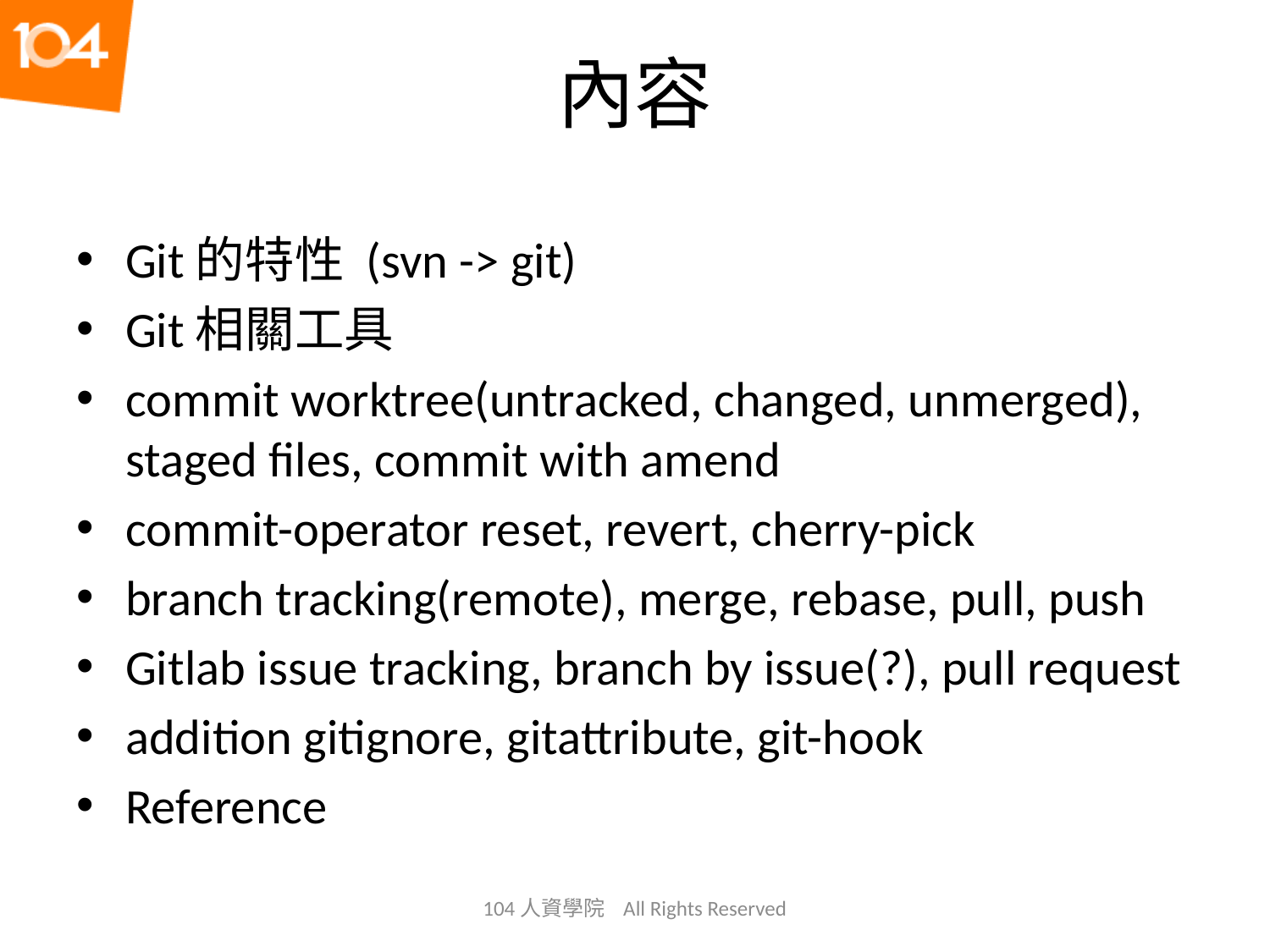

# 內容
Git的特性 (svn -> git)
Git相關工具
commit worktree(untracked, changed, unmerged), staged files, commit with amend
commit-operator reset, revert, cherry-pick
branch tracking(remote), merge, rebase, pull, push
Gitlab issue tracking, branch by issue(?), pull request
addition gitignore, gitattribute, git-hook
Reference
104人資學院  All Rights Reserved